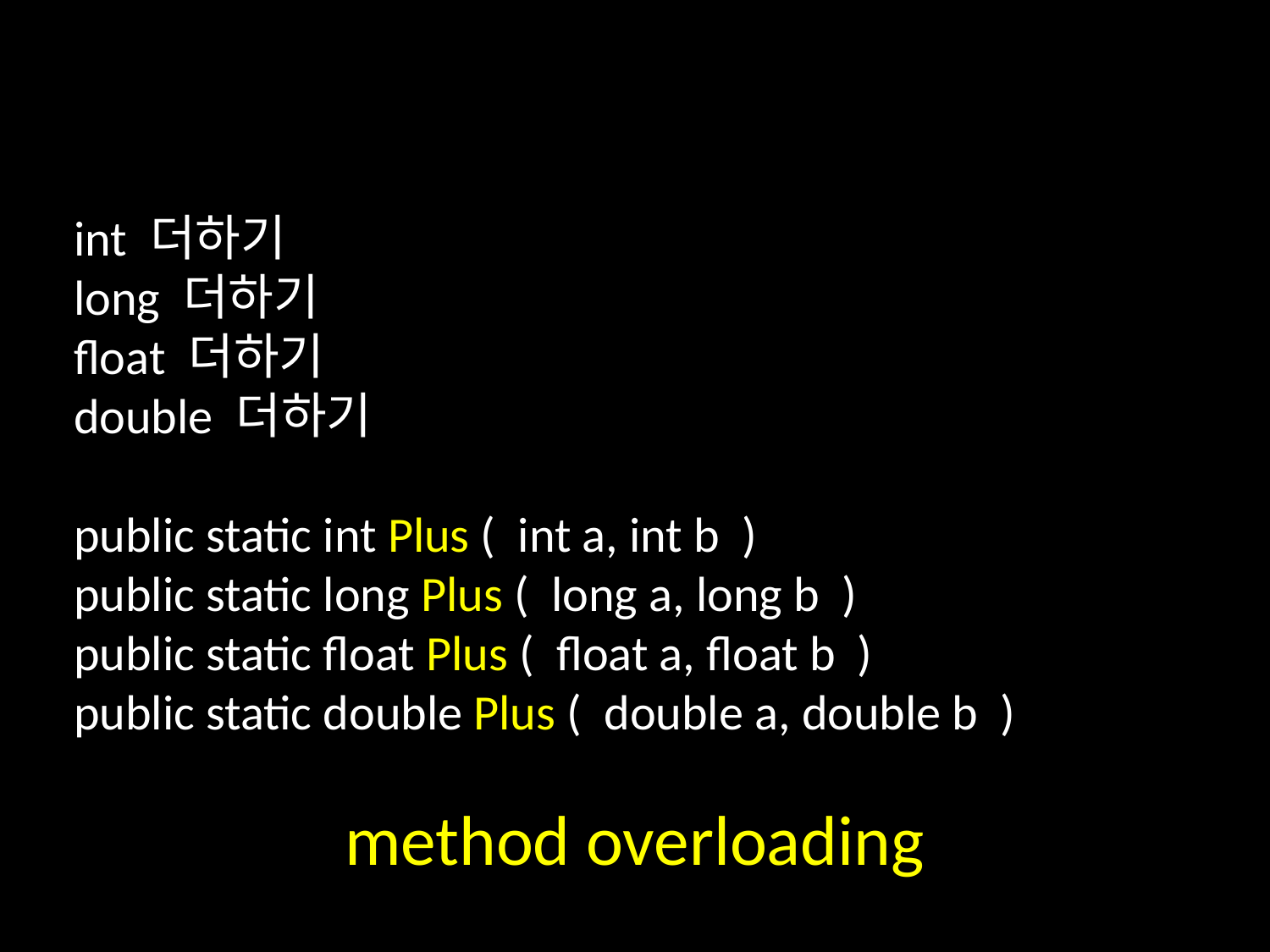

int 더하기
long 더하기
float 더하기
double 더하기

public static int Plus (  int a, int b  )
public static long Plus (  long a, long b  )
public static float Plus (  float a, float b  )
public static double Plus (  double a, double b  )
method overloading